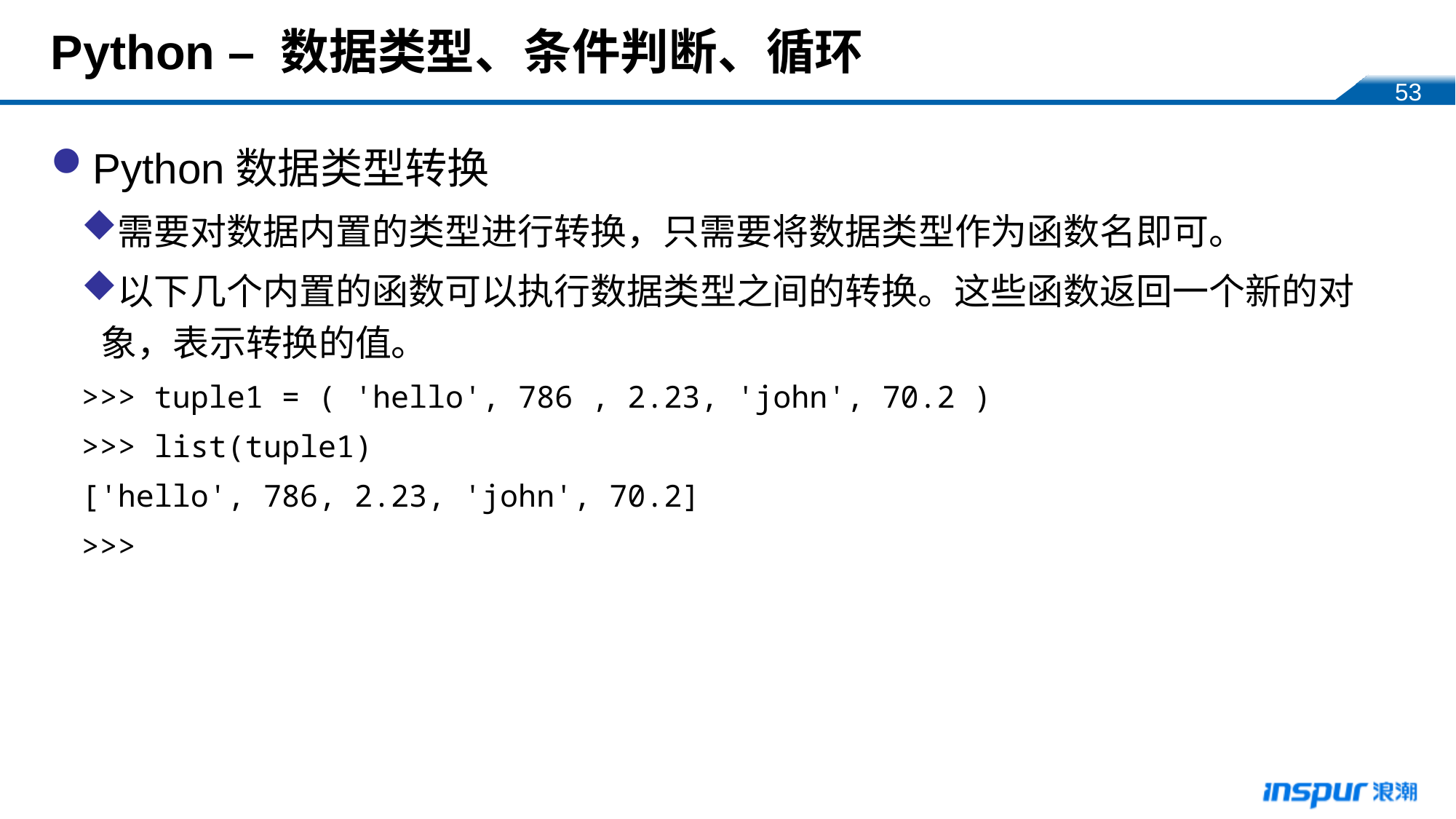

# Python – 数据类型、条件判断、循环
Python数据类型转换
需要对数据内置的类型进行转换，只需要将数据类型作为函数名即可。
以下几个内置的函数可以执行数据类型之间的转换。这些函数返回一个新的对象，表示转换的值。
>>> tuple1 = ( 'hello', 786 , 2.23, 'john', 70.2 )
>>> list(tuple1)
['hello', 786, 2.23, 'john', 70.2]
>>>